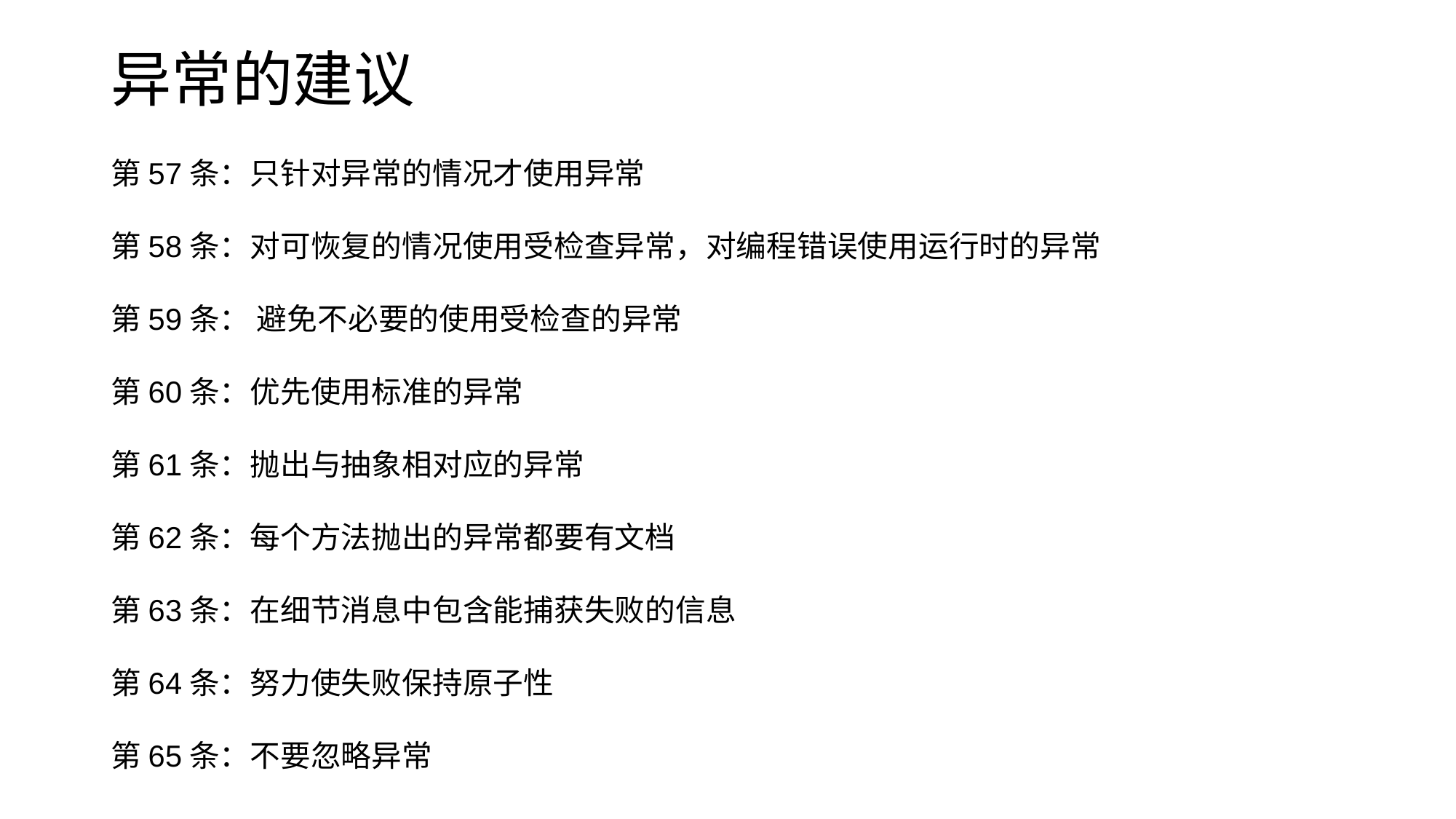

# 异常的建议
第57条：只针对异常的情况才使用异常

第58条：对可恢复的情况使用受检查异常，对编程错误使用运行时的异常

第59条： 避免不必要的使用受检查的异常

第60条：优先使用标准的异常

第61条：抛出与抽象相对应的异常

第62条：每个方法抛出的异常都要有文档

第63条：在细节消息中包含能捕获失败的信息

第64条：努力使失败保持原子性

第65条：不要忽略异常